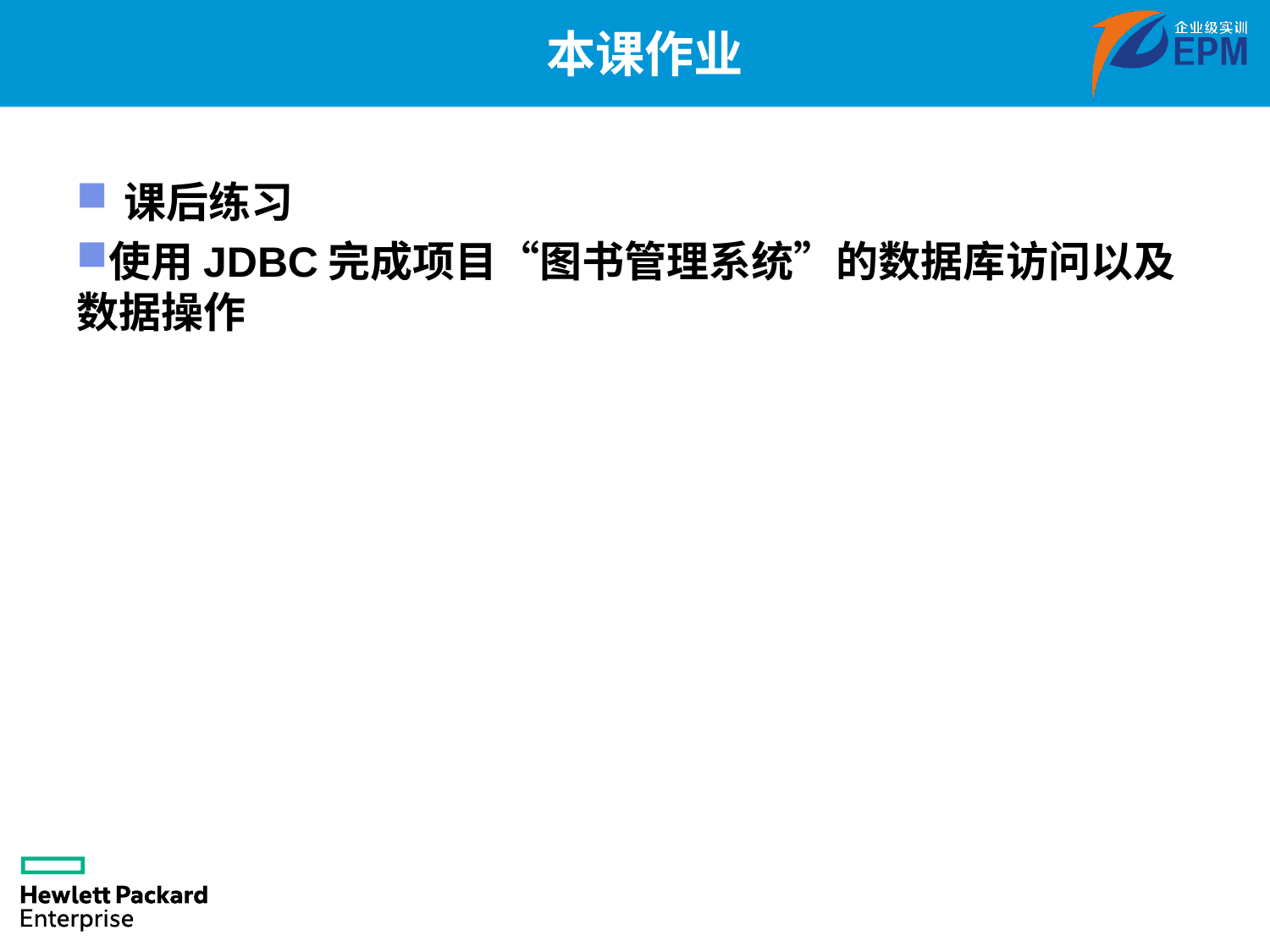

# 本课作业
课后练习
使用JDBC完成项目“图书管理系统”的数据库访问以及数据操作